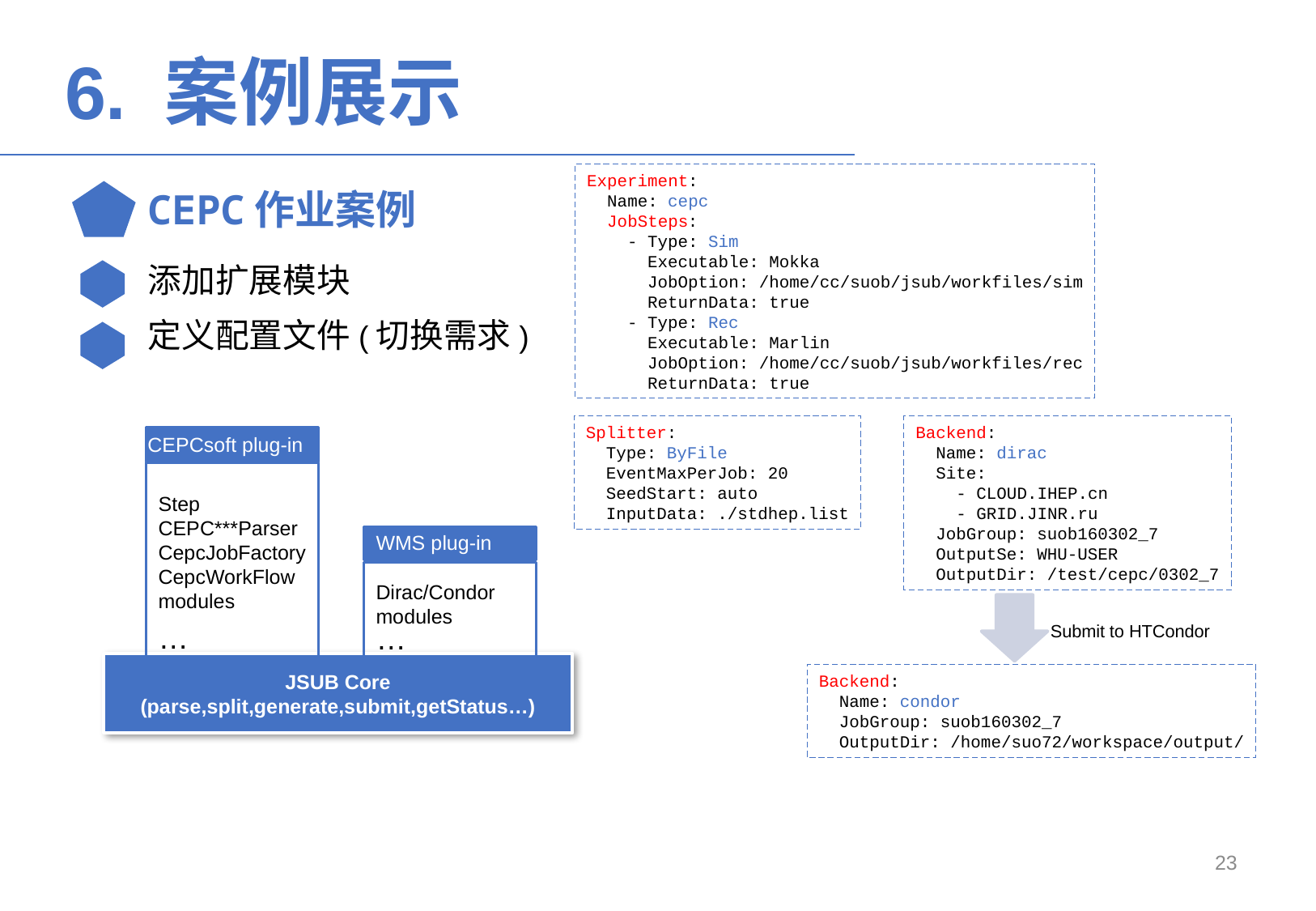

6. 案例展示
Experiment:
  Name: cepc
  JobSteps:
    - Type: Sim
      Executable: Mokka
      JobOption: /home/cc/suob/jsub/workfiles/sim
      ReturnData: true
    - Type: Rec
      Executable: Marlin
      JobOption: /home/cc/suob/jsub/workfiles/rec
      ReturnData: true
CEPC作业案例

添加扩展模块

定义配置文件(切换需求)

Splitter:
  Type: ByFile
  EventMaxPerJob: 20
  SeedStart: auto
  InputData: ./stdhep.list
Backend:
  Name: dirac
  Site:
    - CLOUD.IHEP.cn
    - GRID.JINR.ru
  JobGroup: suob160302_7
  OutputSe: WHU-USER
  OutputDir: /test/cepc/0302_7
CEPCsoft plug-in

Step
CEPC***Parser
CepcJobFactory
CepcWorkFlow
modules

WMS plug-in

Dirac/Condor
modules

…
…
Submit to HTCondor
JSUB Core
(parse,split,generate,submit,getStatus…)
Backend:
  Name: condor
  JobGroup: suob160302_7
  OutputDir: /home/suo72/workspace/output/
23